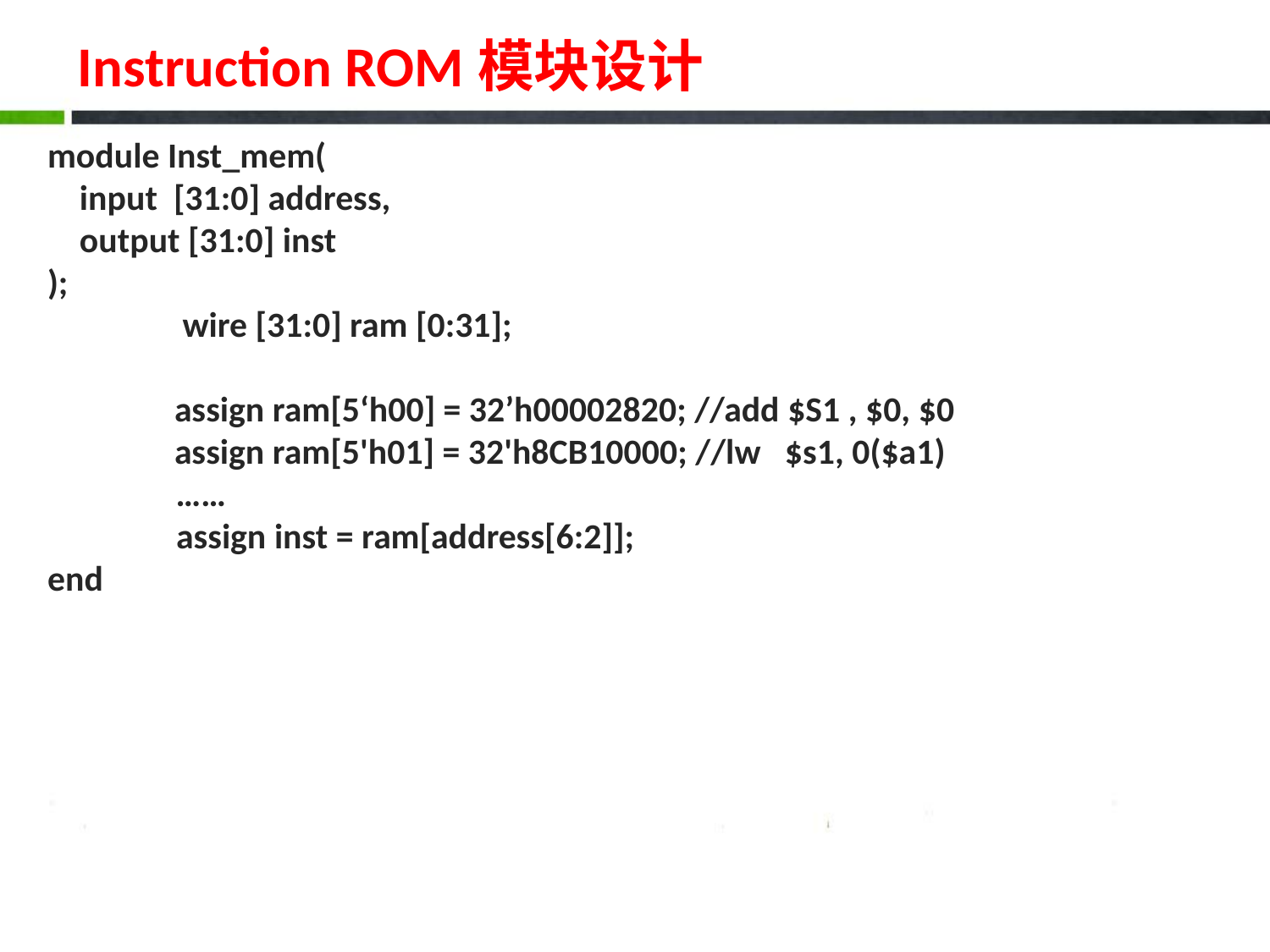

# Instruction ROM模块设计
module Inst_mem(
    input  [31:0] address,
    output [31:0] inst
);
	 wire [31:0] ram [0:31];

	assign ram[5‘h00] = 32’h00002820; //add $S1 , $0, $0
	assign ram[5'h01] = 32'h8CB10000; //lw   $s1, 0($a1)
                ……
                assign inst = ram[address[6:2]];
end